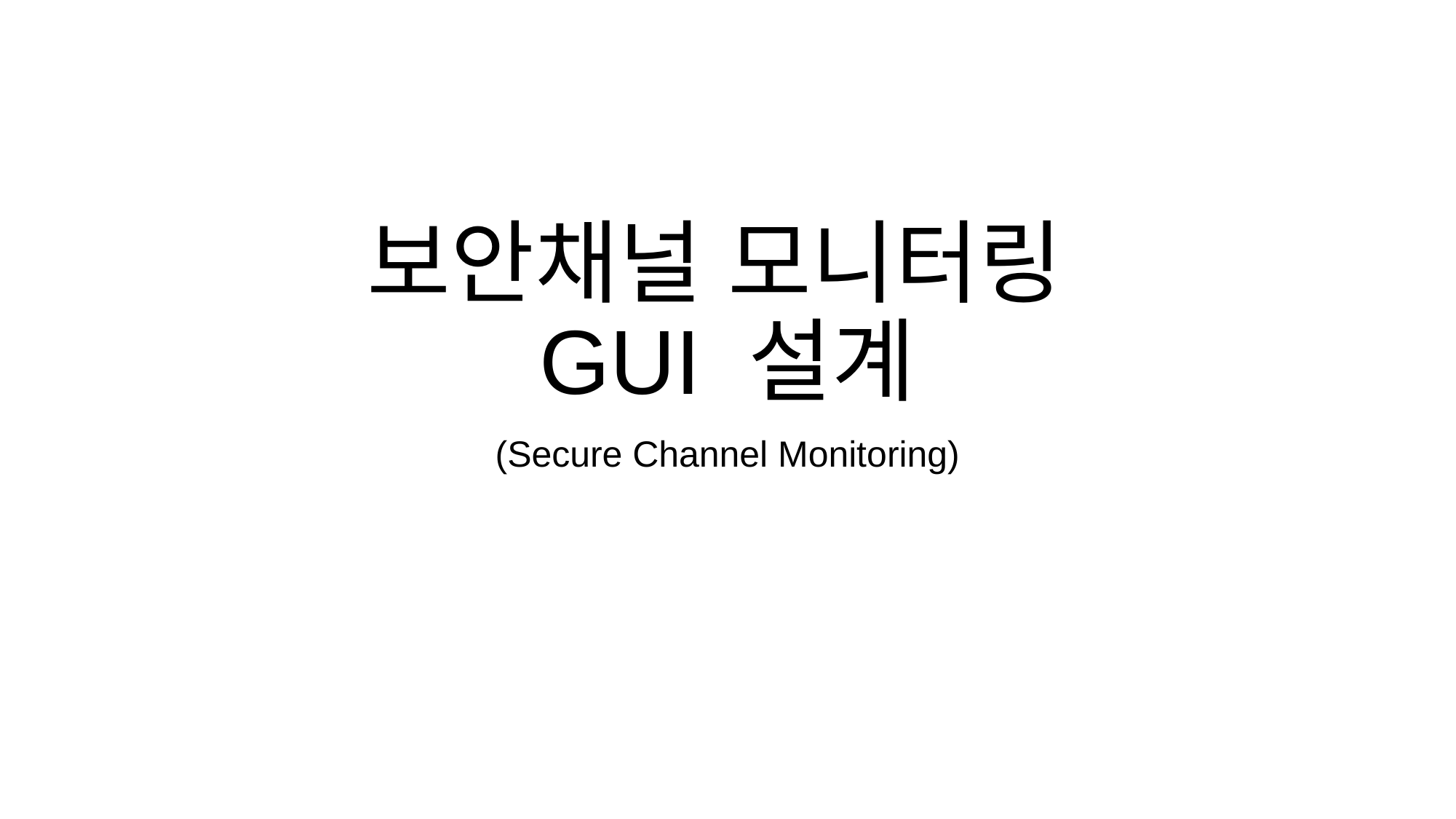

# 보안채널 모니터링 GUI 설계
(Secure Channel Monitoring)